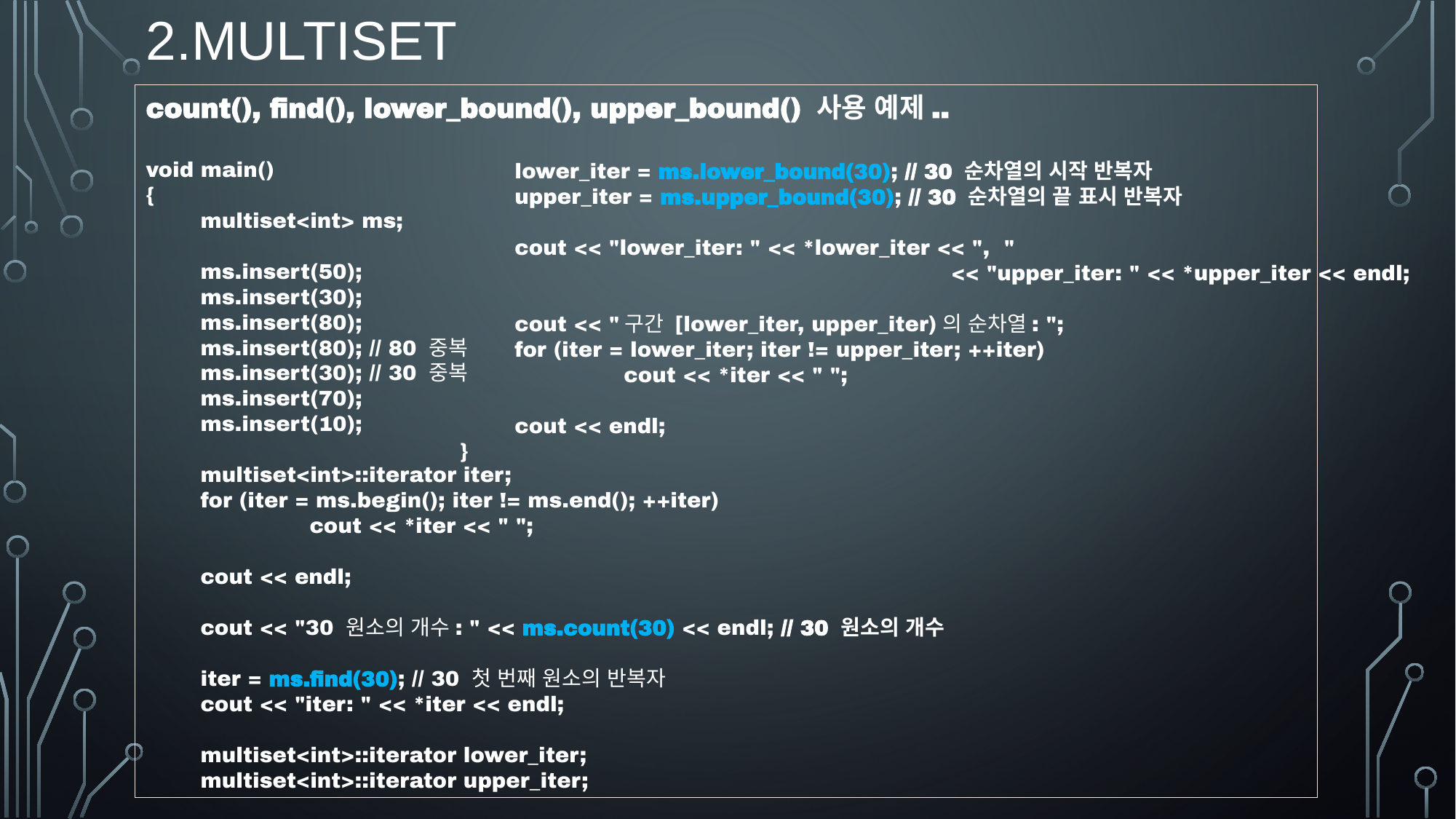

# 2.multiset
count(), find(), lower_bound(), upper_bound() 사용 예제..

void main()
{
multiset<int> ms;

ms.insert(50);
ms.insert(30);
ms.insert(80);
ms.insert(80); // 80 중복
ms.insert(30); // 30 중복
ms.insert(70);
ms.insert(10);

multiset<int>::iterator iter;
for (iter = ms.begin(); iter != ms.end(); ++iter)
	cout << *iter << " ";

cout << endl;

cout << "30 원소의 개수: " << ms.count(30) << endl; // 30 원소의 개수

iter = ms.find(30); // 30 첫 번째 원소의 반복자
cout << "iter: " << *iter << endl;

multiset<int>::iterator lower_iter;
multiset<int>::iterator upper_iter;
lower_iter = ms.lower_bound(30); // 30 순차열의 시작 반복자
upper_iter = ms.upper_bound(30); // 30 순차열의 끝 표시 반복자

cout << "lower_iter: " << *lower_iter << ",  "
				<< "upper_iter: " << *upper_iter << endl;

cout << "구간 [lower_iter, upper_iter)의 순차열: ";
for (iter = lower_iter; iter != upper_iter; ++iter)
	cout << *iter << " ";

cout << endl;
}